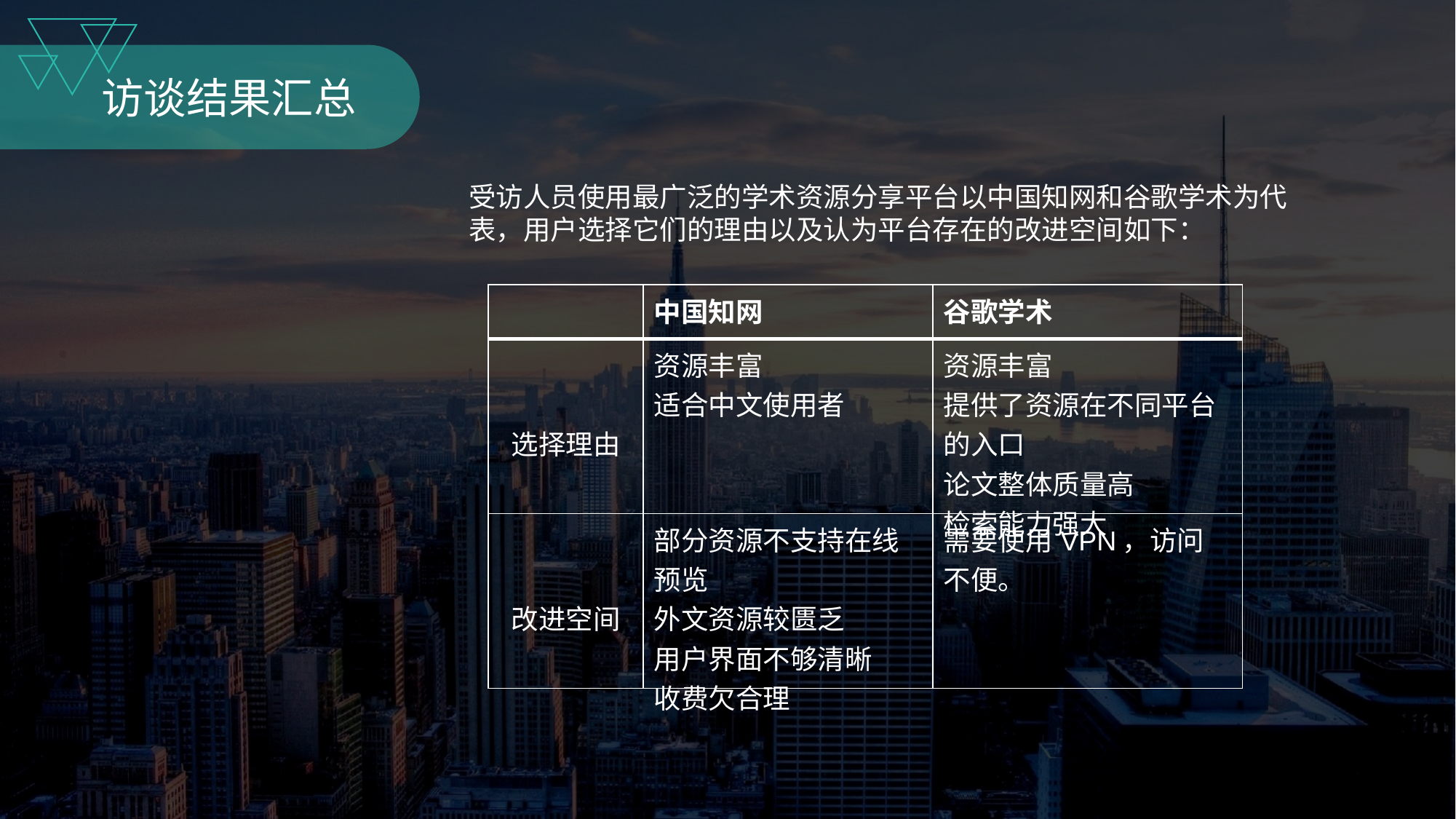

访谈结果汇总
受访人员使用最广泛的学术资源分享平台以中国知网和谷歌学术为代表，用户选择它们的理由以及认为平台存在的改进空间如下：

|  | 中国知网 | 谷歌学术 |
| --- | --- | --- |
| 选择理由 | 资源丰富 适合中文使用者 | 资源丰富 提供了资源在不同平台的入口 论文整体质量高 检索能力强大 |
| 改进空间 | 部分资源不支持在线预览 外文资源较匮乏 用户界面不够清晰 收费欠合理 | 需要使用VPN，访问不便。 |